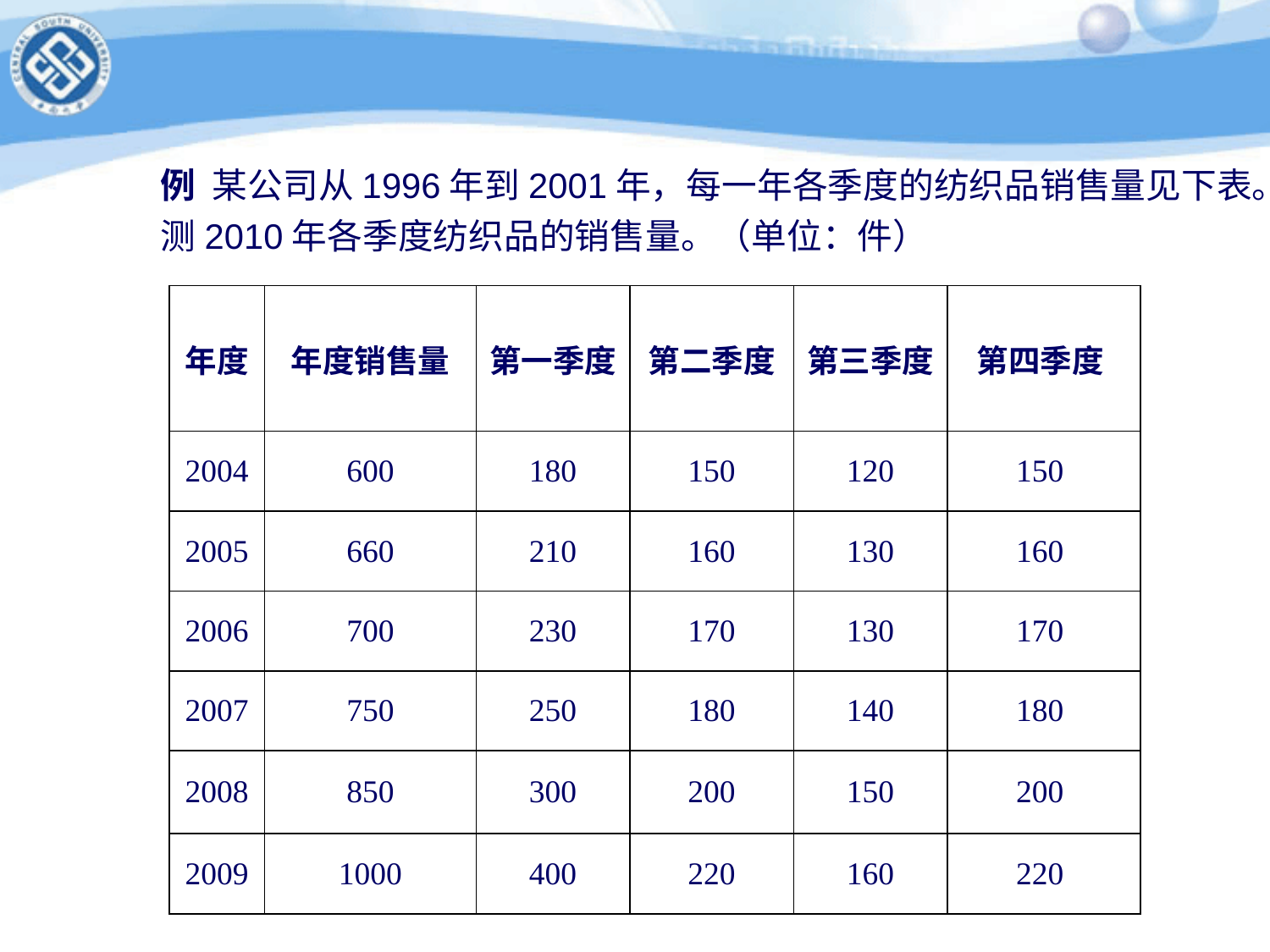

# 例  某公司从1996年到2001年，每一年各季度的纺织品销售量见下表。预测2010年各季度纺织品的销售量。（单位：件）
| 年度 | 年度销售量 | 第一季度 | 第二季度 | 第三季度 | 第四季度 |
| --- | --- | --- | --- | --- | --- |
| 2004 | 600 | 180 | 150 | 120 | 150 |
| 2005 | 660 | 210 | 160 | 130 | 160 |
| 2006 | 700 | 230 | 170 | 130 | 170 |
| 2007 | 750 | 250 | 180 | 140 | 180 |
| 2008 | 850 | 300 | 200 | 150 | 200 |
| 2009 | 1000 | 400 | 220 | 160 | 220 |